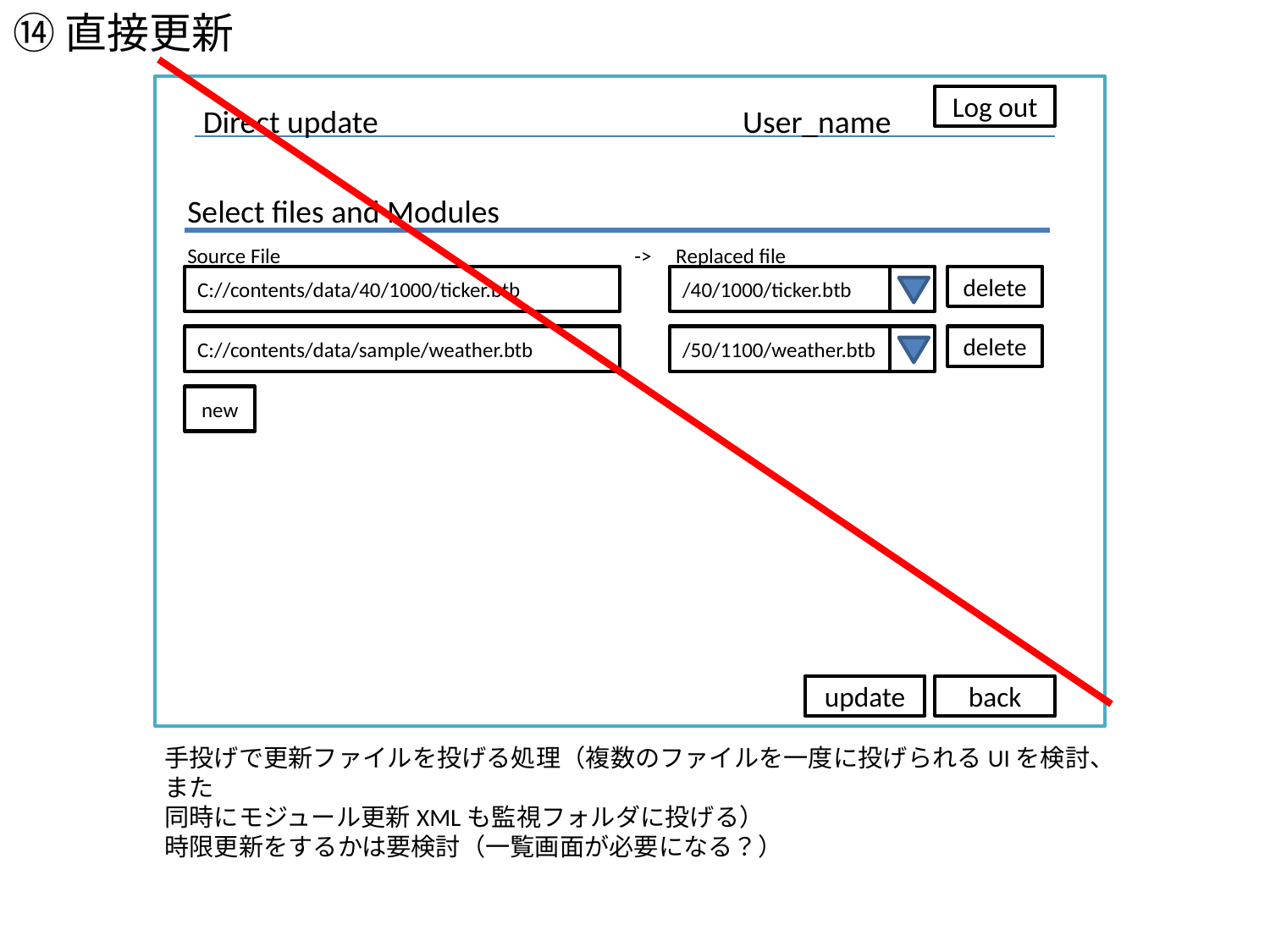

⑭直接更新

Direct update
User_name
Log out
Select files and Modules
Source File                                                                         ->     Replaced file
C://contents/data/40/1000/ticker.btb
/40/1000/ticker.btb

delete

C://contents/data/sample/weather.btb
/50/1100/weather.btb

delete

new
update
back
手投げで更新ファイルを投げる処理（複数のファイルを一度に投げられるUIを検討、また
同時にモジュール更新XMLも監視フォルダに投げる）
時限更新をするかは要検討（一覧画面が必要になる？）